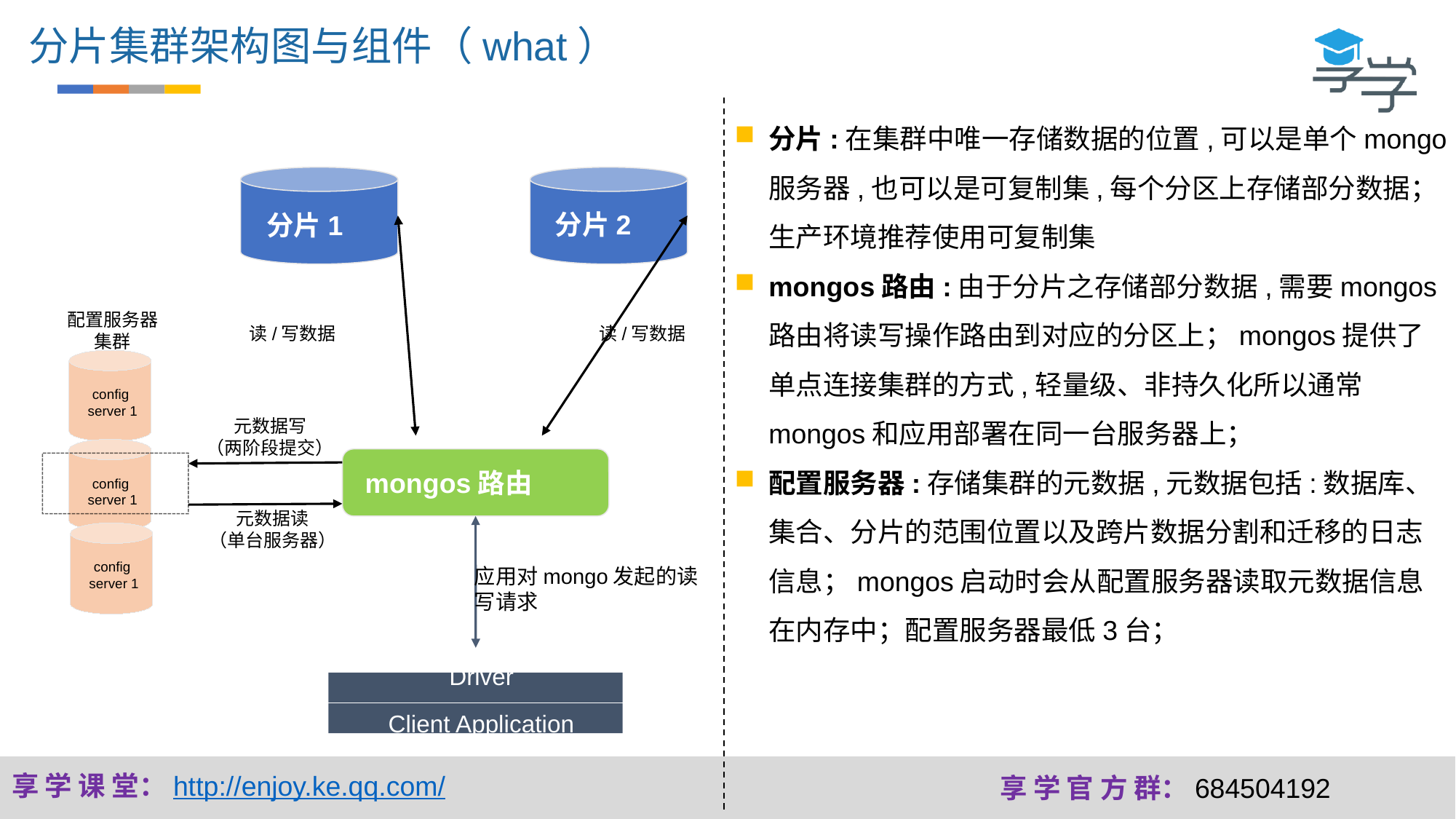

分片集群架构图与组件（what）

分片:在集群中唯一存储数据的位置,可以是单个mongo服务器,也可以是可复制集,每个分区上存储部分数据；生产环境推荐使用可复制集
mongos路由:由于分片之存储部分数据,需要mongos路由将读写操作路由到对应的分区上；mongos提供了单点连接集群的方式,轻量级、非持久化所以通常mongos和应用部署在同一台服务器上；
配置服务器:存储集群的元数据,元数据包括:数据库、集合、分片的范围位置以及跨片数据分割和迁移的日志信息；mongos启动时会从配置服务器读取元数据信息在内存中；配置服务器最低3台；

分片2
分片1
配置服务器
集群
读/写数据
读/写数据

config
server 1

config
server 1

config
server 1
元数据写
（两阶段提交）

mongos路由
元数据读
（单台服务器）

应用对mongo发起的读写请求
Driver

Client Application